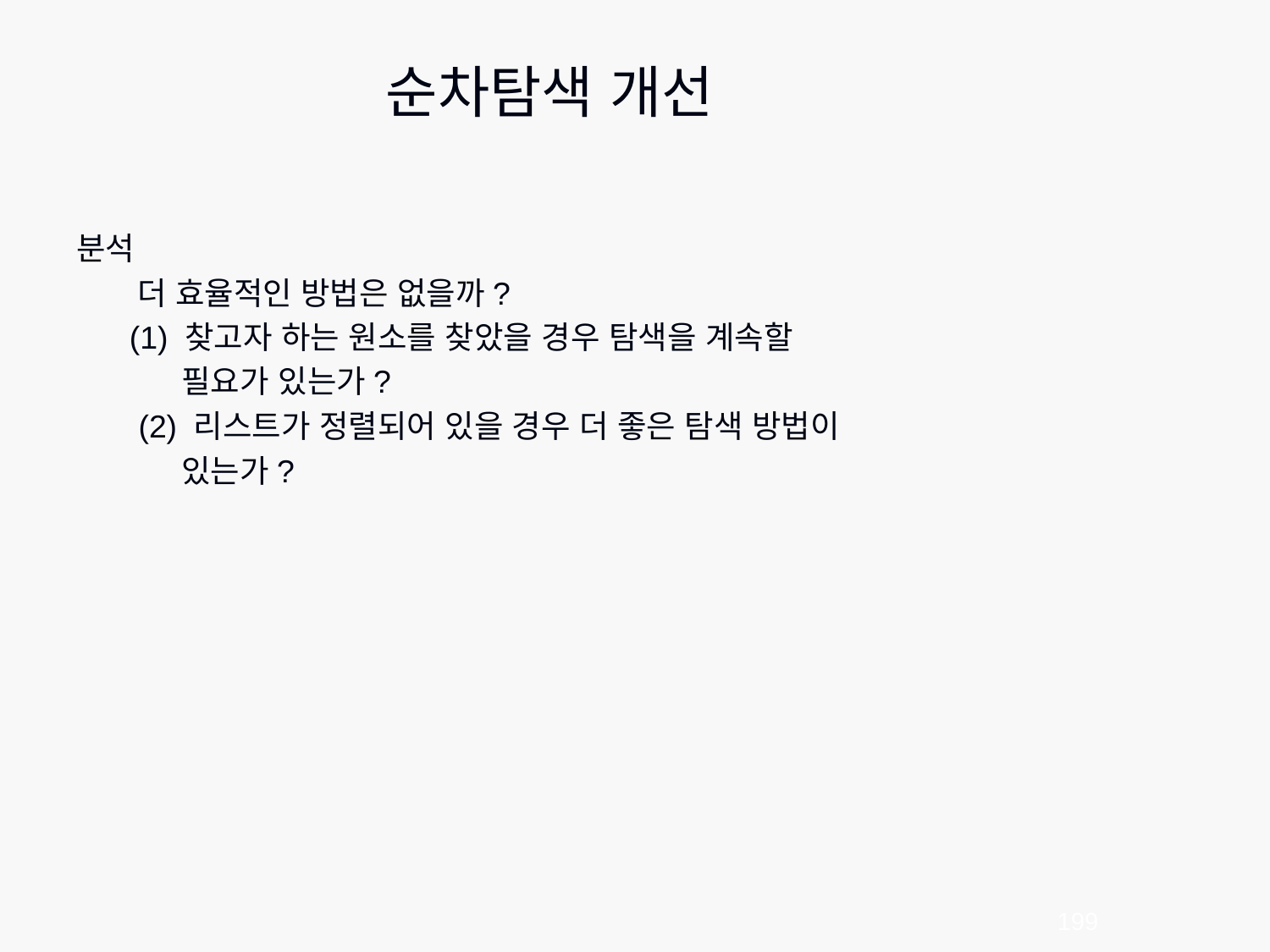

순차탐색 개선
분석
      더 효율적인 방법은 없을까?
      (1) 찾고자 하는 원소를 찾았을 경우 탐색을 계속할
           필요가 있는가?
       (2) 리스트가 정렬되어 있을 경우 더 좋은 탐색 방법이
           있는가?
199